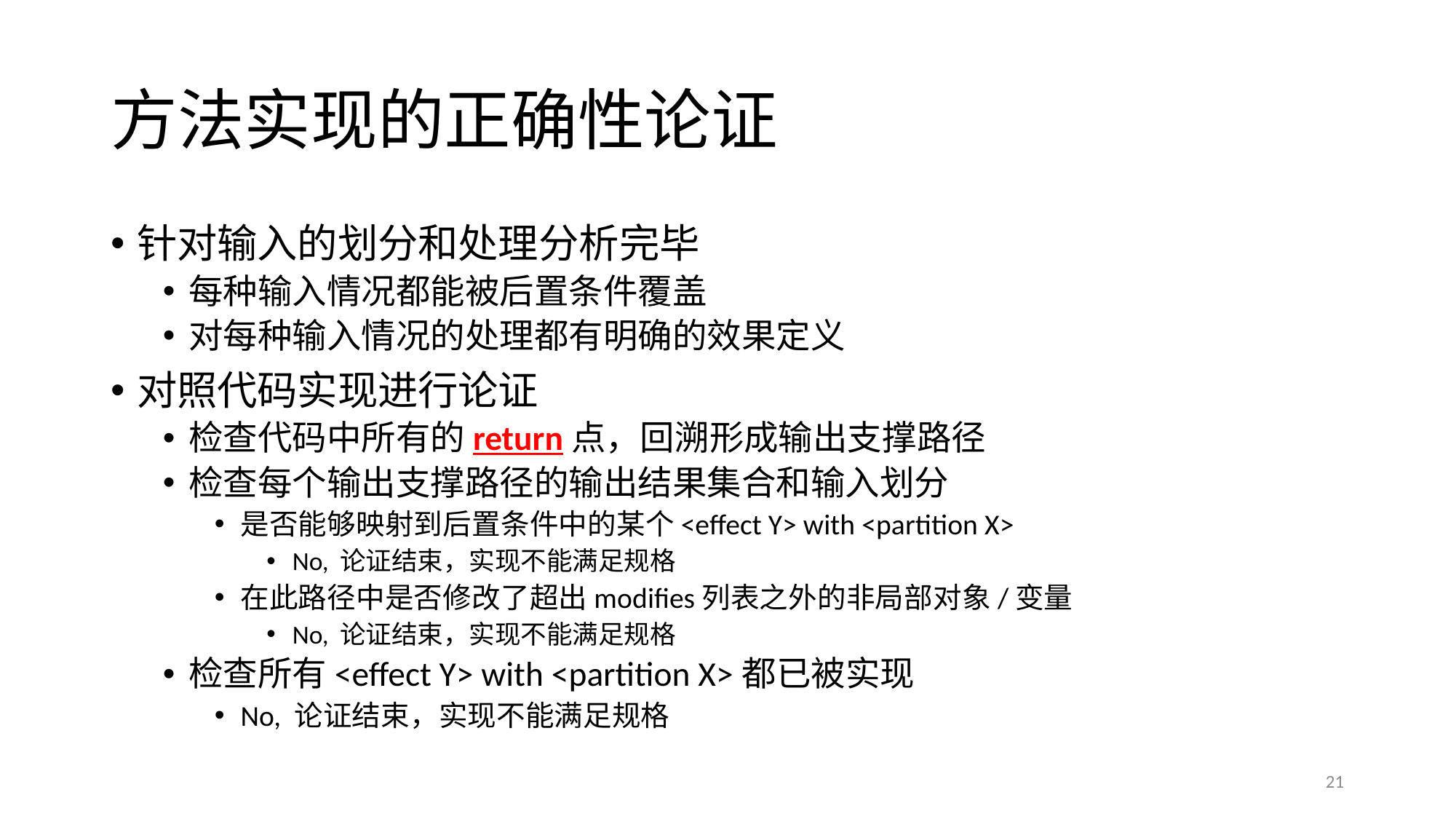

# 方法实现的正确性论证
针对输入的划分和处理分析完毕
每种输入情况都能被后置条件覆盖
对每种输入情况的处理都有明确的效果定义
对照代码实现进行论证
检查代码中所有的return点，回溯形成输出支撑路径
检查每个输出支撑路径的输出结果集合和输入划分
是否能够映射到后置条件中的某个<effect Y> with <partition X>
No, 论证结束，实现不能满足规格
在此路径中是否修改了超出modifies列表之外的非局部对象/变量
No, 论证结束，实现不能满足规格
检查所有<effect Y> with <partition X>都已被实现
No, 论证结束，实现不能满足规格
21